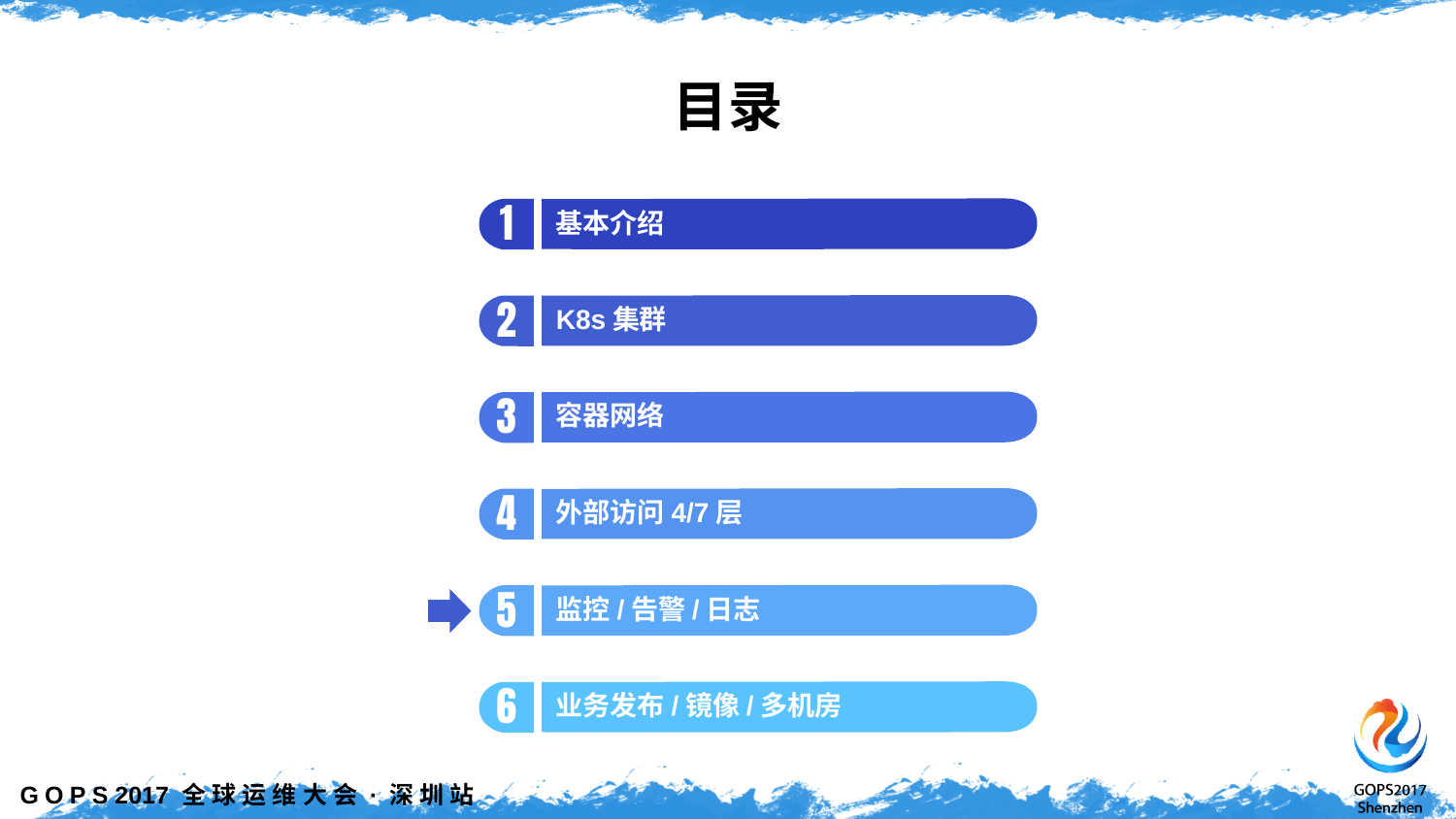

# 目录
基本介绍
1
K8s集群
2
容器网络
3
外部访问4/7层
4
监控/告警/日志
5

业务发布/镜像/多机房
6